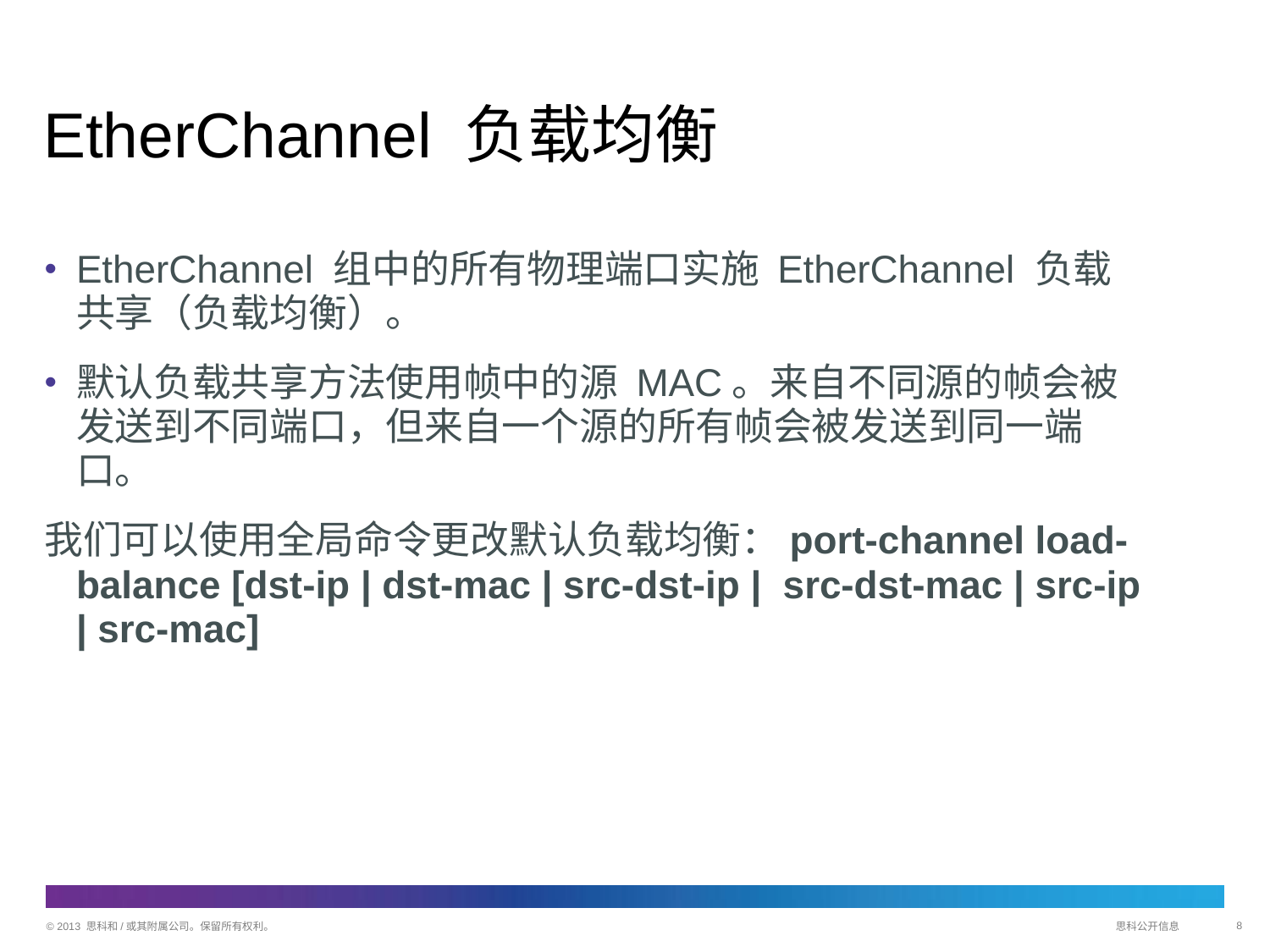

# EtherChannel 负载均衡
EtherChannel 组中的所有物理端口实施 EtherChannel 负载共享（负载均衡）。
默认负载共享方法使用帧中的源 MAC。来自不同源的帧会被发送到不同端口，但来自一个源的所有帧会被发送到同一端口。
我们可以使用全局命令更改默认负载均衡：port-channel load-balance [dst-ip | dst-mac | src-dst-ip |  src-dst-mac | src-ip | src-mac]